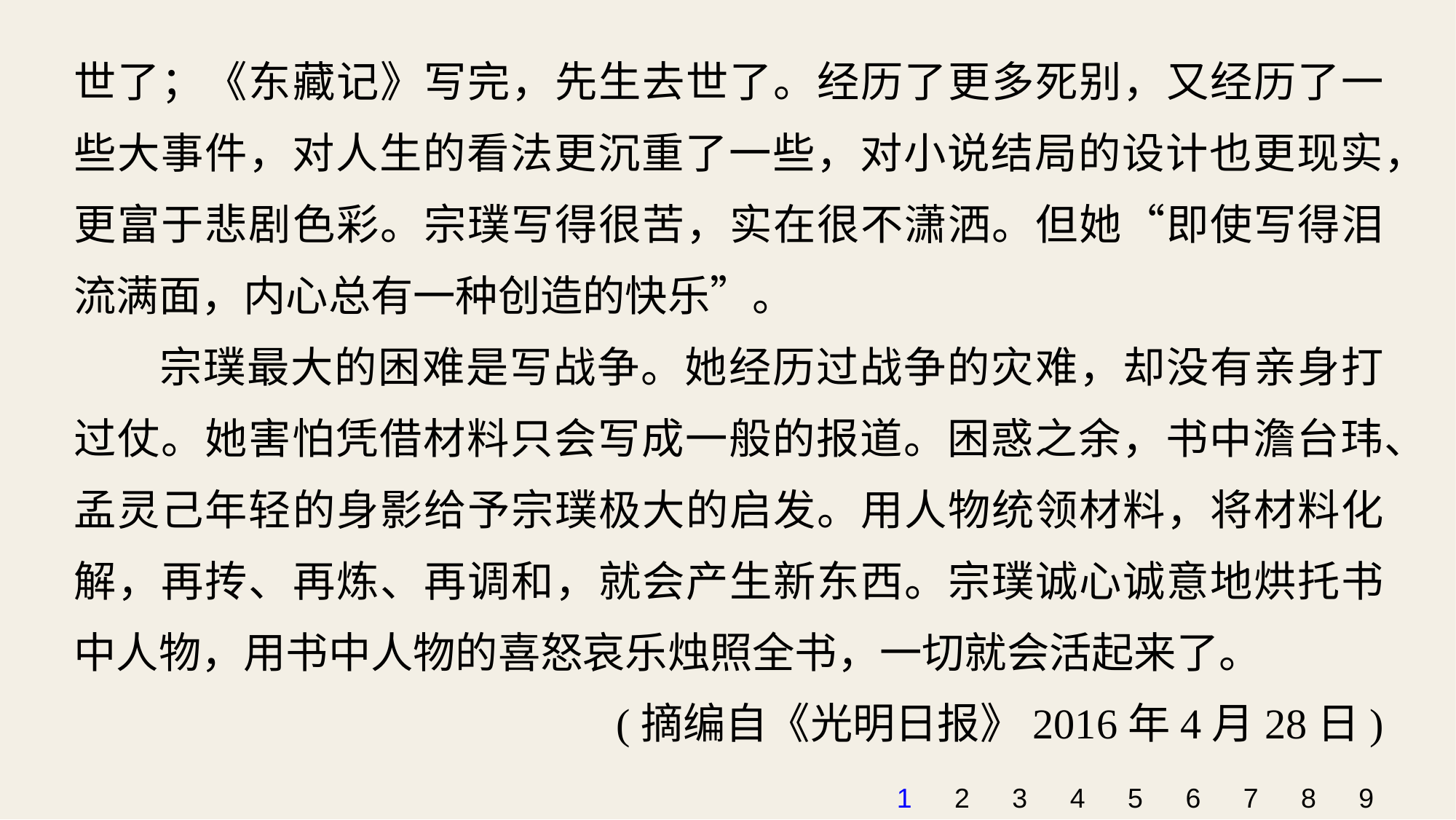

世了；《东藏记》写完，先生去世了。经历了更多死别，又经历了一些大事件，对人生的看法更沉重了一些，对小说结局的设计也更现实，更富于悲剧色彩。宗璞写得很苦，实在很不潇洒。但她“即使写得泪流满面，内心总有一种创造的快乐”。
宗璞最大的困难是写战争。她经历过战争的灾难，却没有亲身打过仗。她害怕凭借材料只会写成一般的报道。困惑之余，书中澹台玮、孟灵己年轻的身影给予宗璞极大的启发。用人物统领材料，将材料化解，再抟、再炼、再调和，就会产生新东西。宗璞诚心诚意地烘托书中人物，用书中人物的喜怒哀乐烛照全书，一切就会活起来了。
(摘编自《光明日报》2016年4月28日)
1
2
3
4
5
6
7
8
9